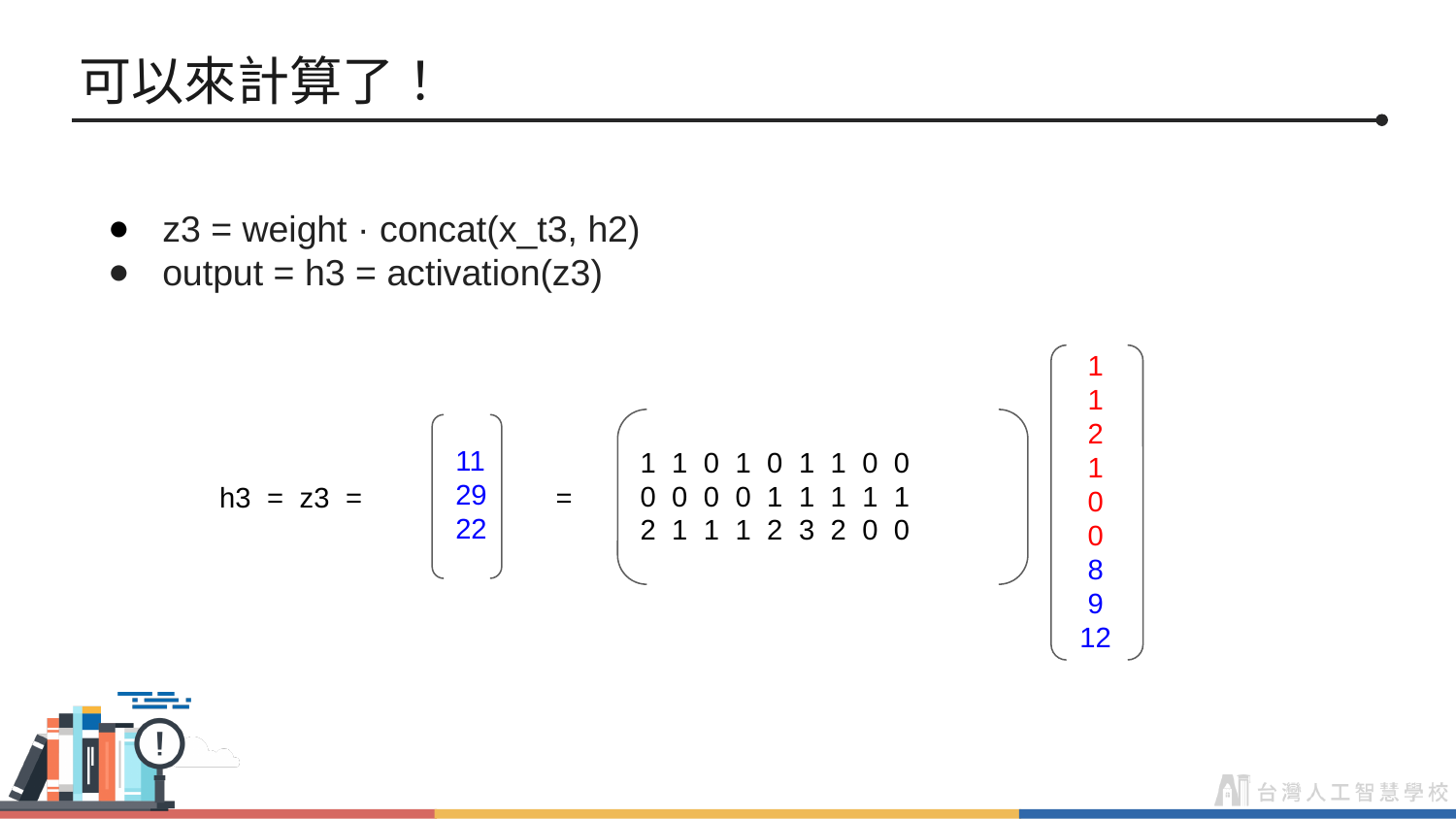

# 可以來計算了！
z3 = weight · concat(x_t3, h2)
output = h3 = activation(z3)

 1
 1
 2
 1
 0
 0
 8
 9
12

 1  1  0  1  0  1  1  0  0
 0  0  0  0  1  1  1  1  1
 2  1  1  1  2  3  2  0  0

11
29
22
h3  =  z3  =
=